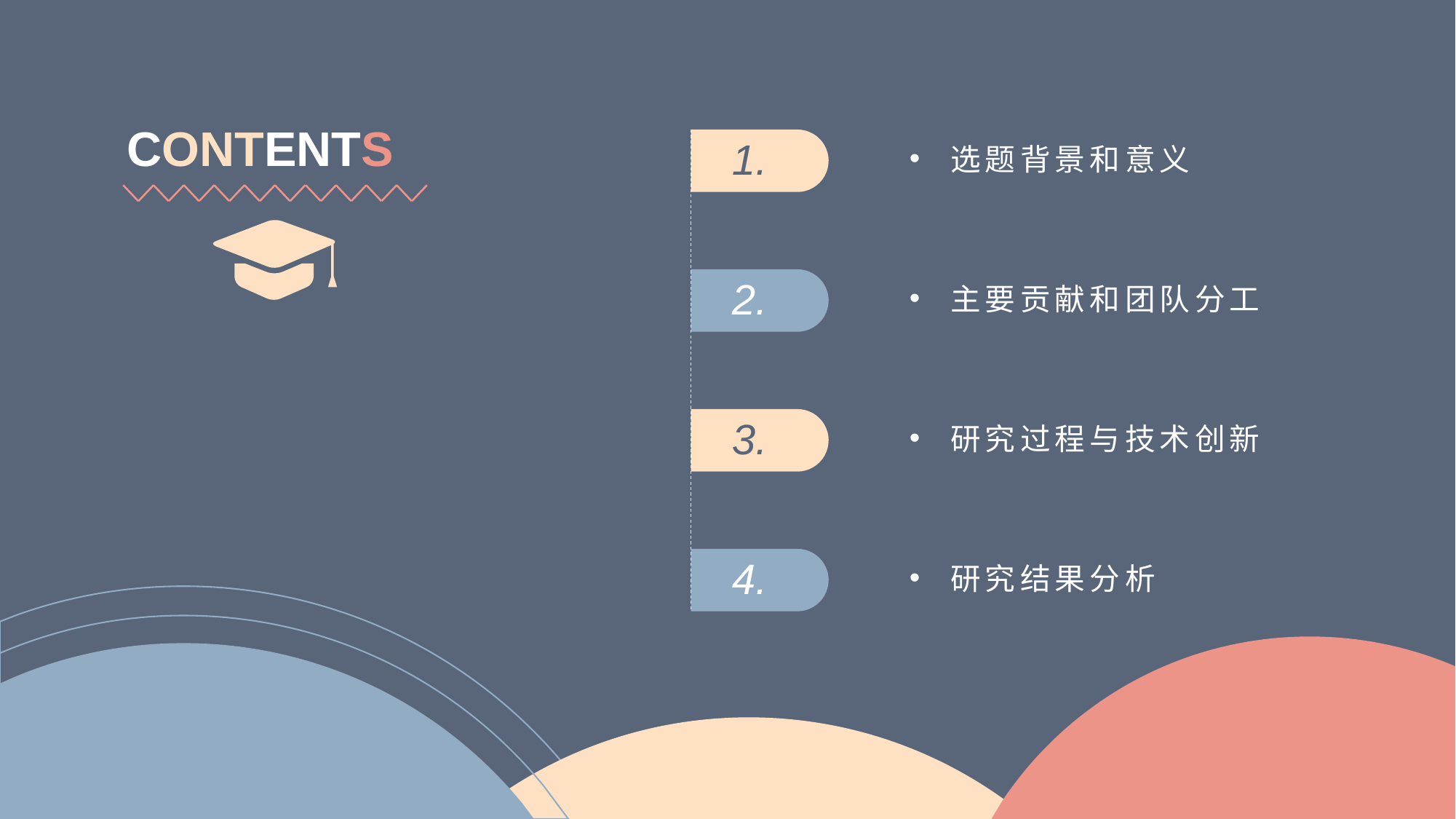

CONTENTS
1.
选题背景和意义

2.
主要贡献和团队分工

3.
研究过程与技术创新

4.
研究结果分析